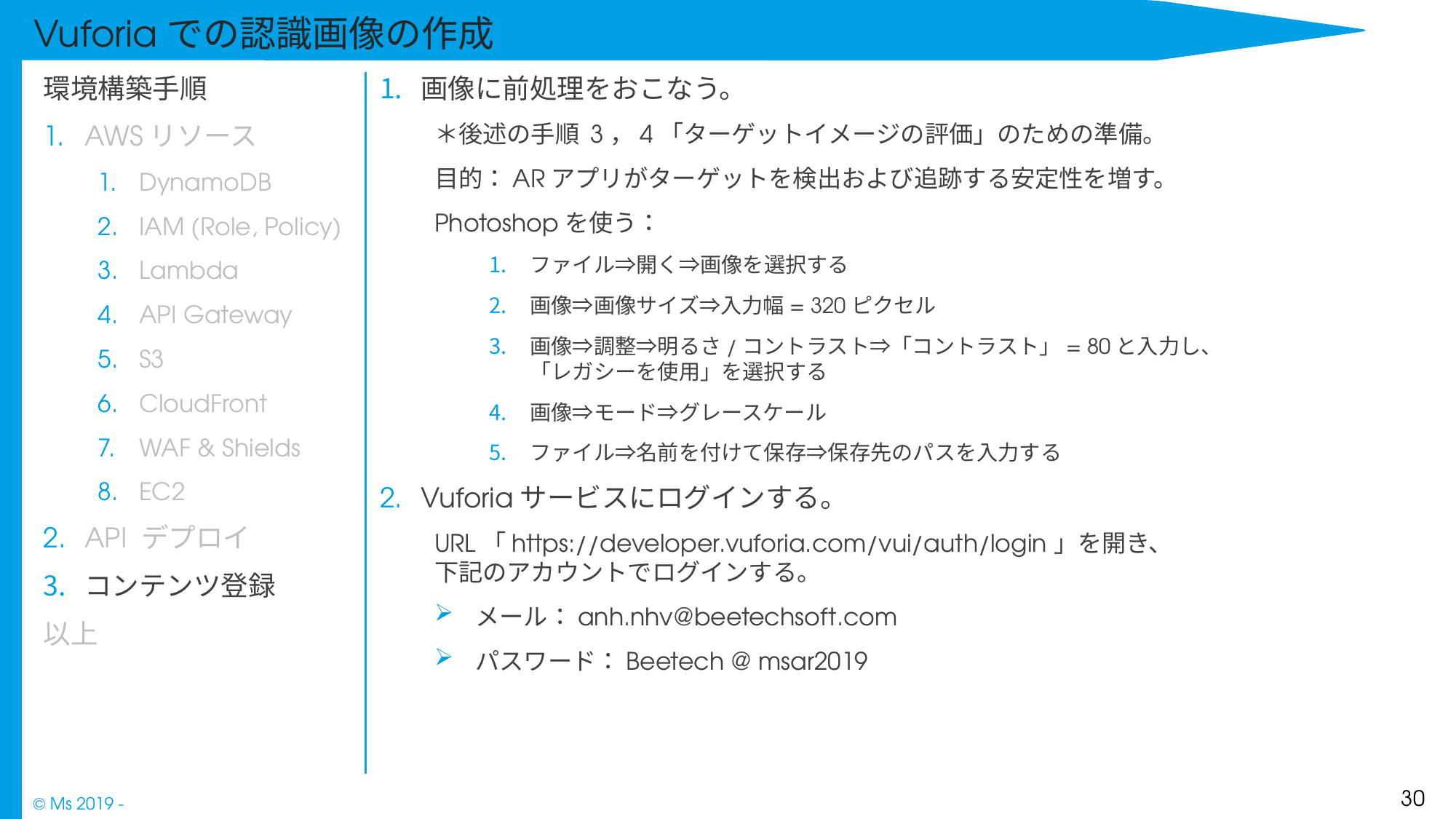

# Vuforiaでの認識画像の作成
環境構築手順
AWSリソース
DynamoDB
IAM (Role, Policy)
Lambda
API Gateway
S3
CloudFront
WAF & Shields
EC2
API デプロイ
コンテンツ登録
以上
画像に前処理をおこなう。
＊後述の手順 3，4「ターゲットイメージの評価」のための準備。
目的：ARアプリがターゲットを検出および追跡する安定性を増す。
Photoshopを使う：
ファイル⇒開く⇒画像を選択する
画像⇒画像サイズ⇒入力幅= 320ピクセル
画像⇒調整⇒明るさ/コントラスト⇒「コントラスト」= 80と入力し、
「レガシーを使用」を選択する
画像⇒モード⇒グレースケール
ファイル⇒名前を付けて保存⇒保存先のパスを入力する
Vuforiaサービスにログインする。
URL「https://developer.vuforia.com/vui/auth/login」を開き、
下記のアカウントでログインする。
メール：anh.nhv@beetechsoft.com
パスワード：Beetech @ msar2019

30